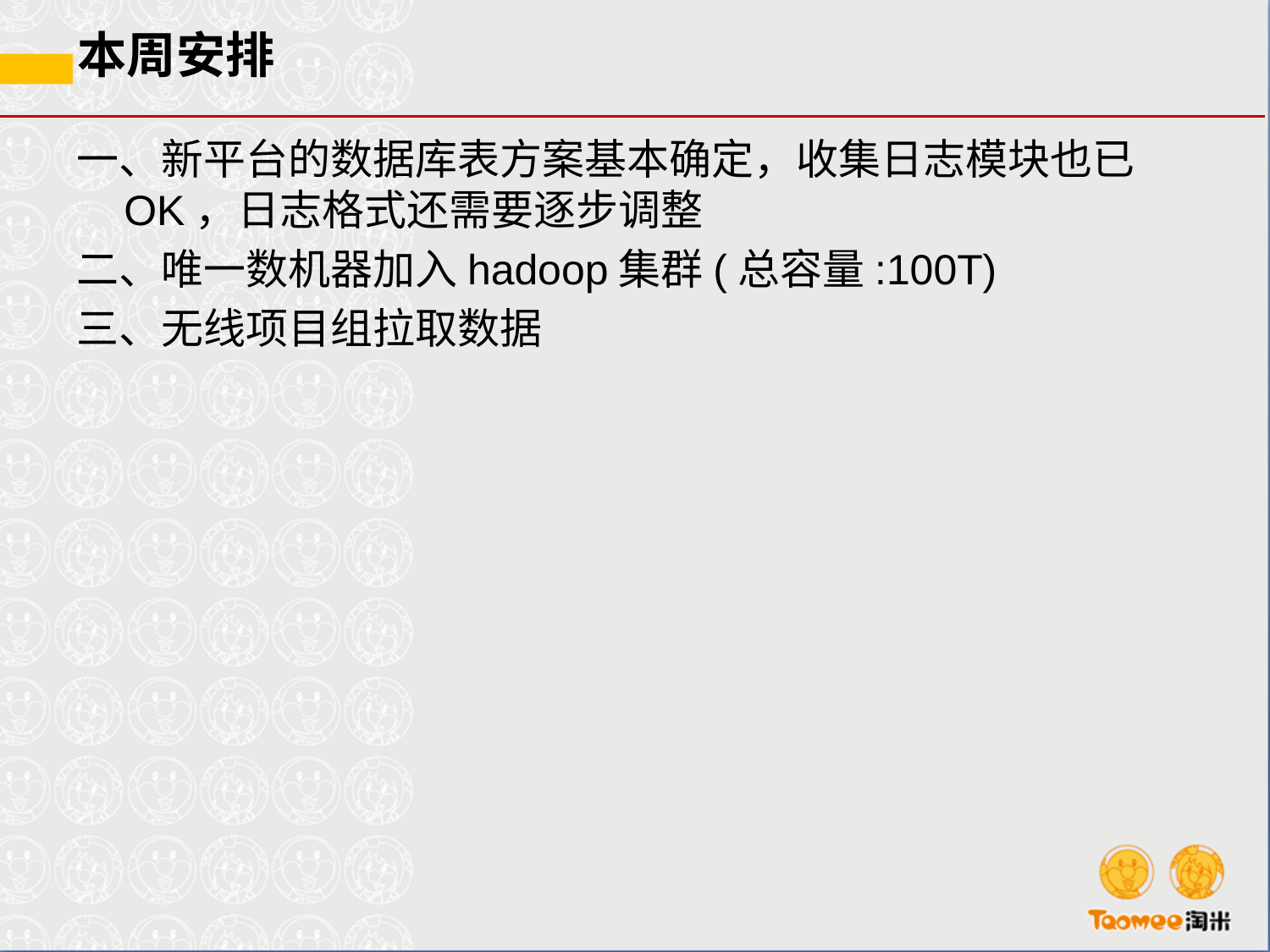

# 本周安排
一、新平台的数据库表方案基本确定，收集日志模块也已OK，日志格式还需要逐步调整
二、唯一数机器加入hadoop集群(总容量:100T)
三、无线项目组拉取数据